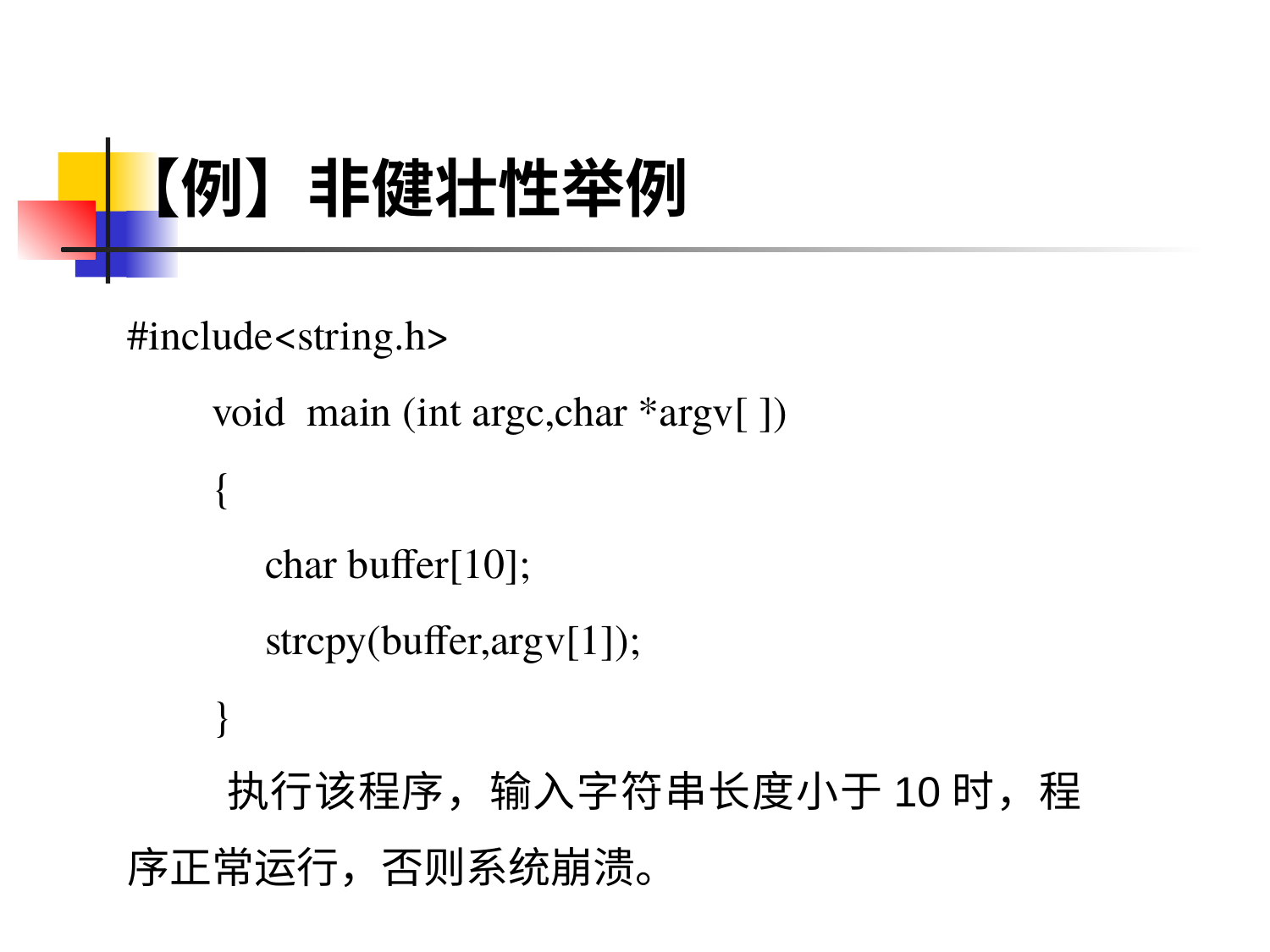

# 【例】非健壮性举例
#include<string.h>
        void  main (int argc,char *argv[ ])
        {
             char buffer[10];
             strcpy(buffer,argv[1]);
        }
        执行该程序，输入字符串长度小于10时，程序正常运行，否则系统崩溃。